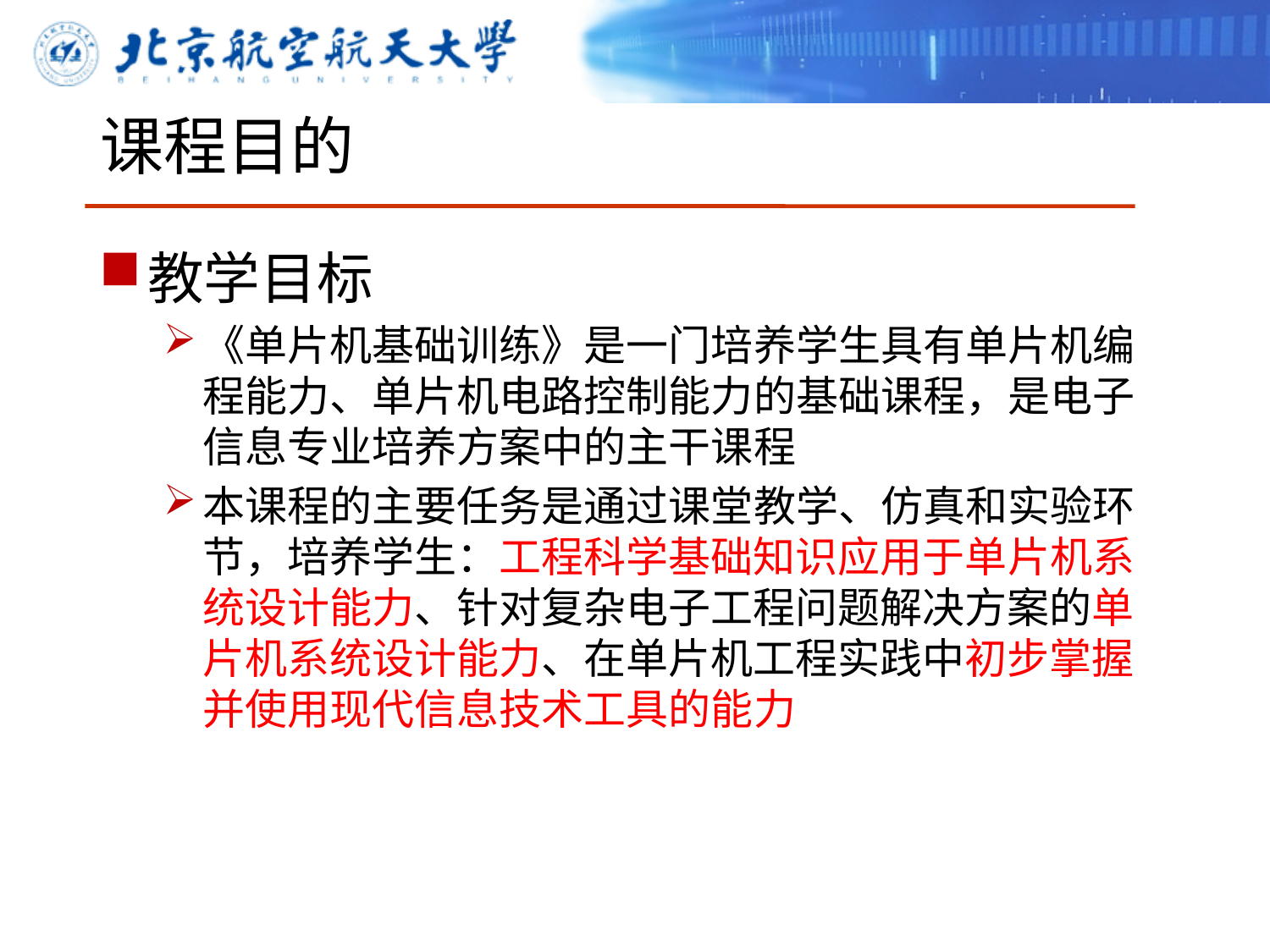

# 课程目的
教学目标
《单片机基础训练》是一门培养学生具有单片机编程能力、单片机电路控制能力的基础课程，是电子信息专业培养方案中的主干课程
本课程的主要任务是通过课堂教学、仿真和实验环节，培养学生：工程科学基础知识应用于单片机系统设计能力、针对复杂电子工程问题解决方案的单片机系统设计能力、在单片机工程实践中初步掌握并使用现代信息技术工具的能力